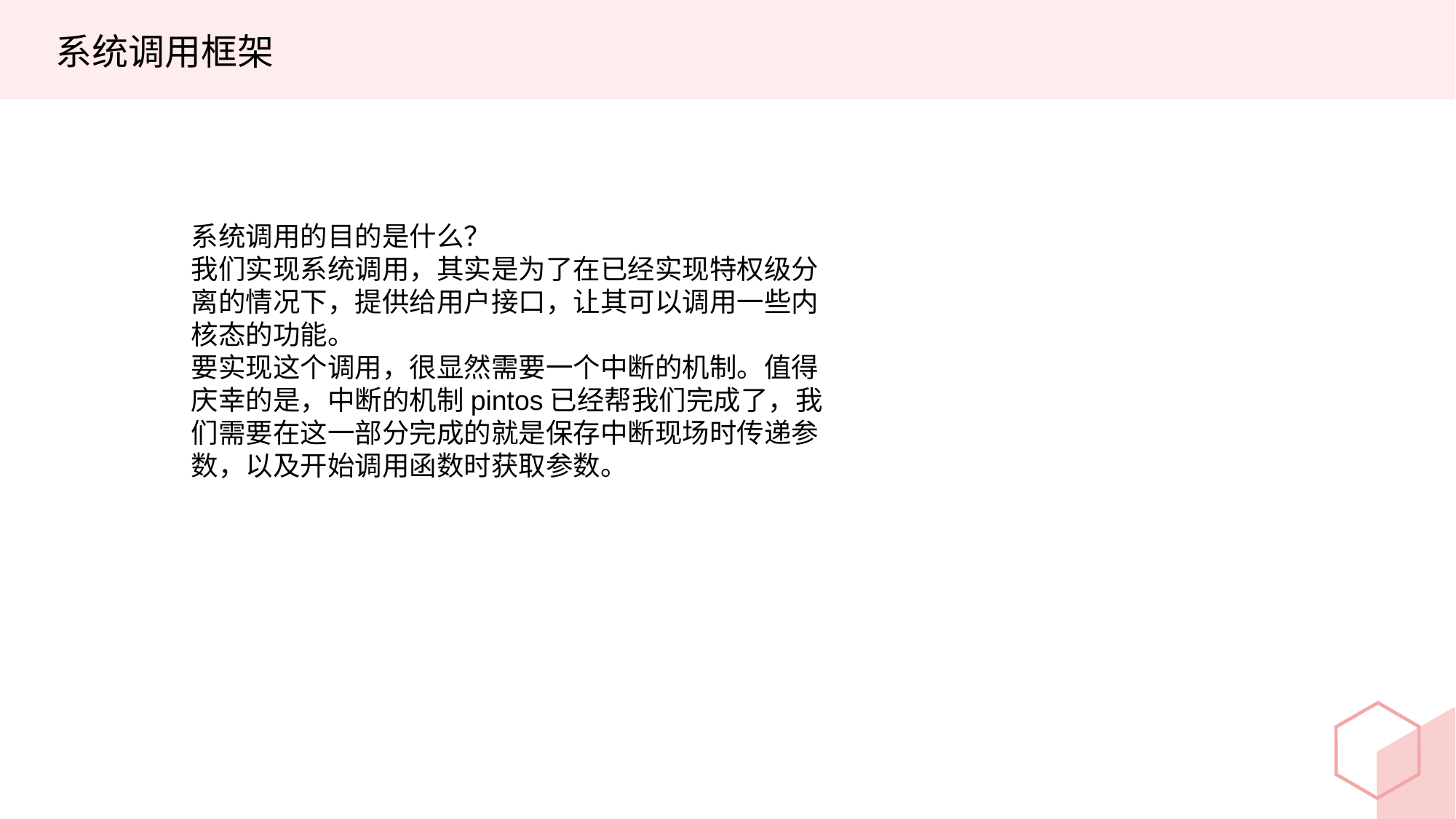

系统调用框架
系统调用的目的是什么？
我们实现系统调用，其实是为了在已经实现特权级分离的情况下，提供给用户接口，让其可以调用一些内核态的功能。
要实现这个调用，很显然需要一个中断的机制。值得庆幸的是，中断的机制pintos已经帮我们完成了，我们需要在这一部分完成的就是保存中断现场时传递参数，以及开始调用函数时获取参数。